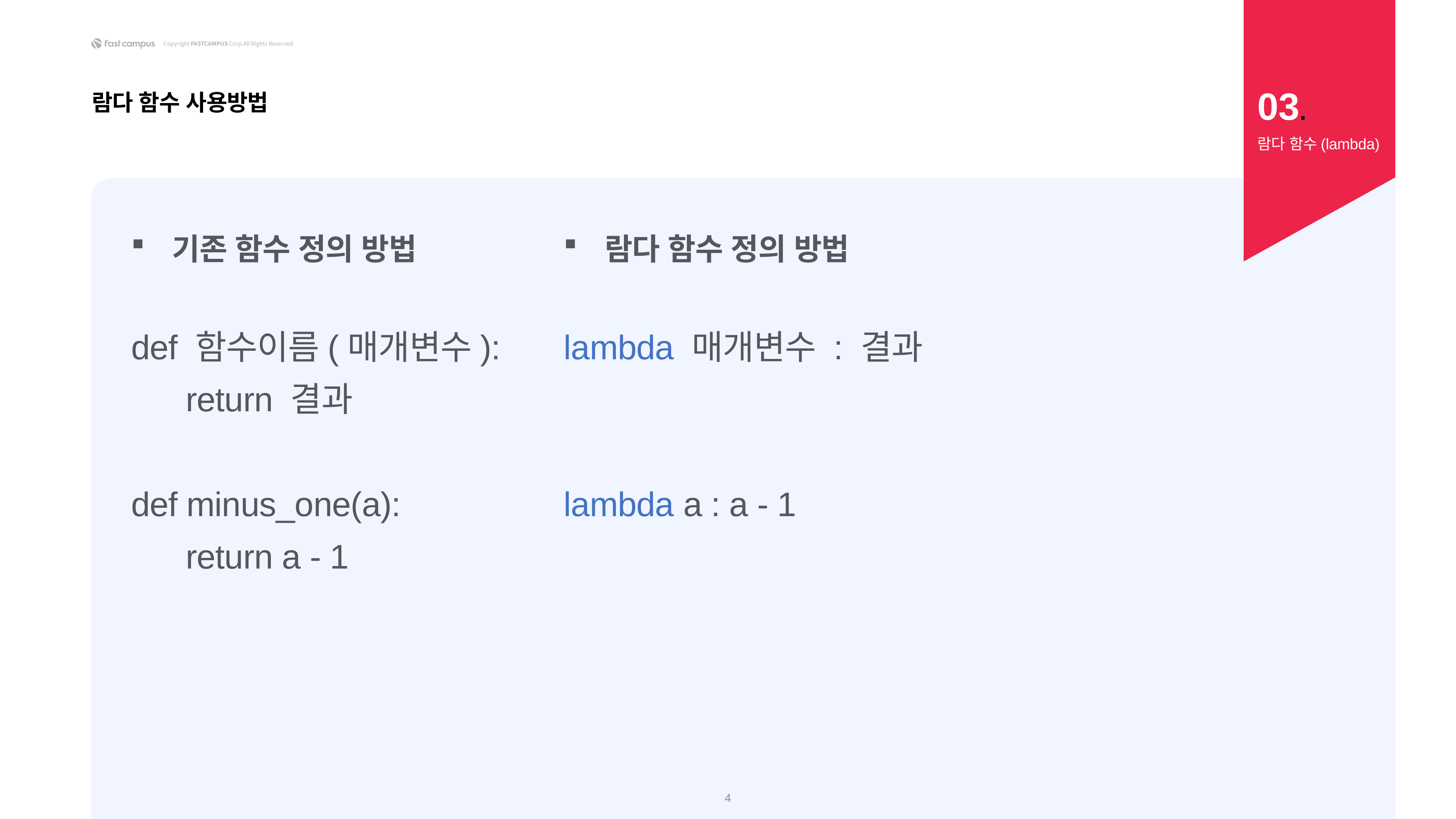

03.
람다 함수 사용방법
람다 함수(lambda)
기존 함수 정의 방법

def 함수이름(매개변수):
	return 결과

def minus_one(a):
	return a - 1
람다 함수 정의 방법

lambda 매개변수 : 결과

lambda a : a - 1
4